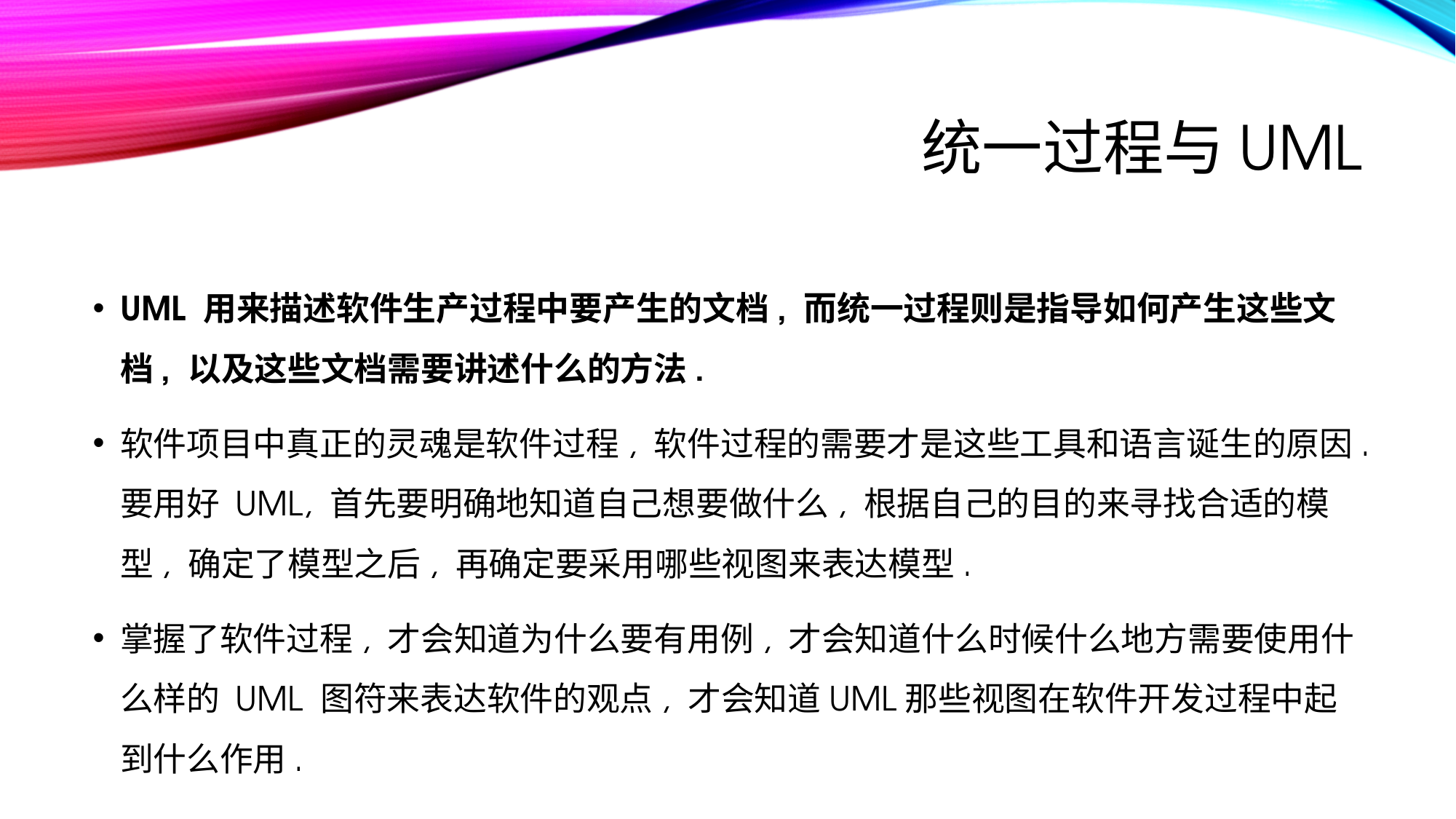

# 统一过程与UML
UML 用来描述软件生产过程中要产生的文档, 而统一过程则是指导如何产生这些文档, 以及这些文档需要讲述什么的方法.
软件项目中真正的灵魂是软件过程, 软件过程的需要才是这些工具和语言诞生的原因.要用好 UML, 首先要明确地知道自己想要做什么, 根据自己的目的来寻找合适的模型, 确定了模型之后, 再确定要采用哪些视图来表达模型.
掌握了软件过程, 才会知道为什么要有用例, 才会知道什么时候什么地方需要使用什么样的 UML 图符来表达软件的观点, 才会知道UML那些视图在软件开发过程中起到什么作用.